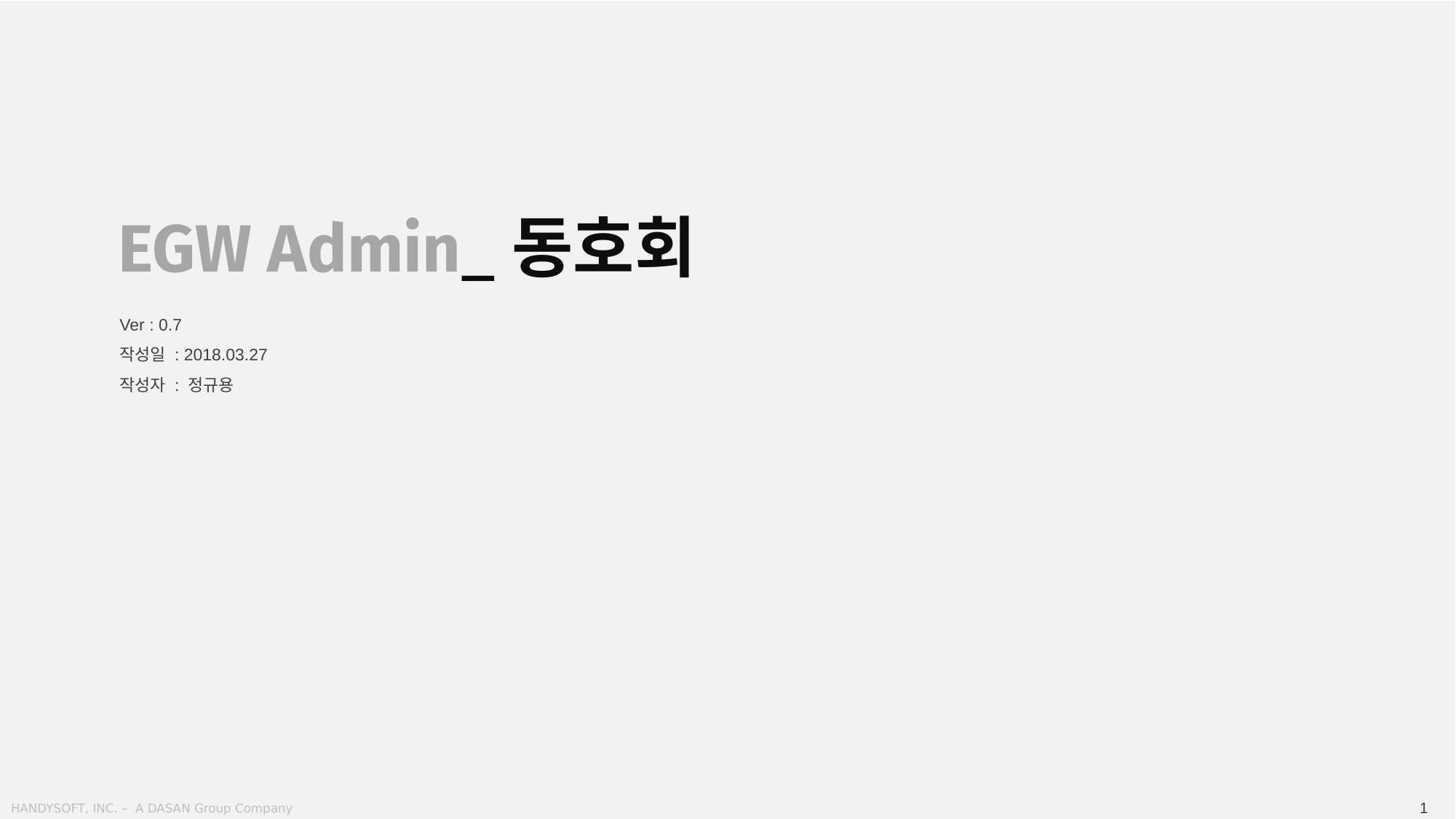

EGW Admin_동호회
Ver : 0.7
작성일 : 2018.03.27
작성자 : 정규용